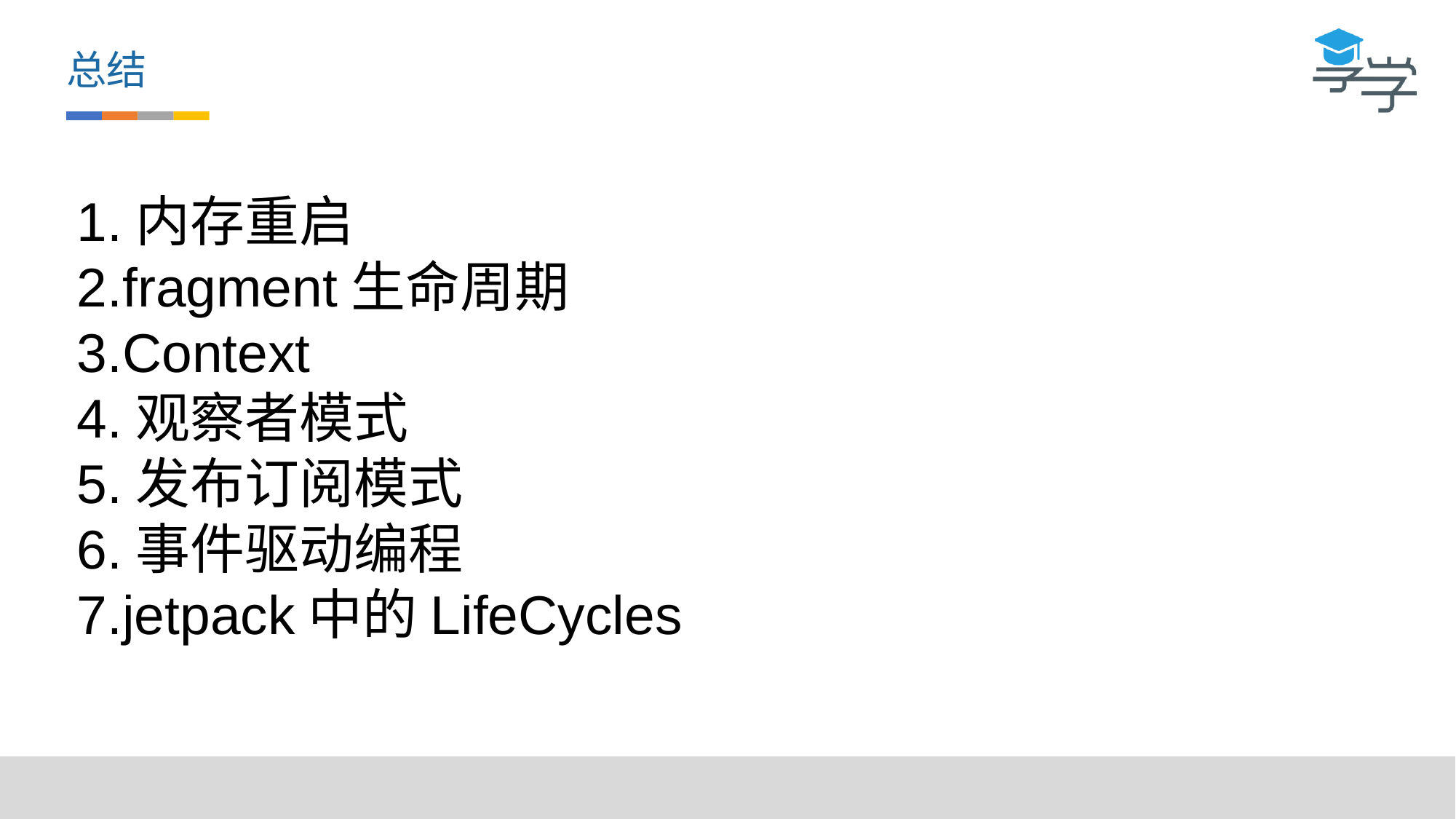

总结

1.内存重启
2.fragment生命周期
3.Context
4.观察者模式
5.发布订阅模式
6.事件驱动编程
7.jetpack中的LifeCycles